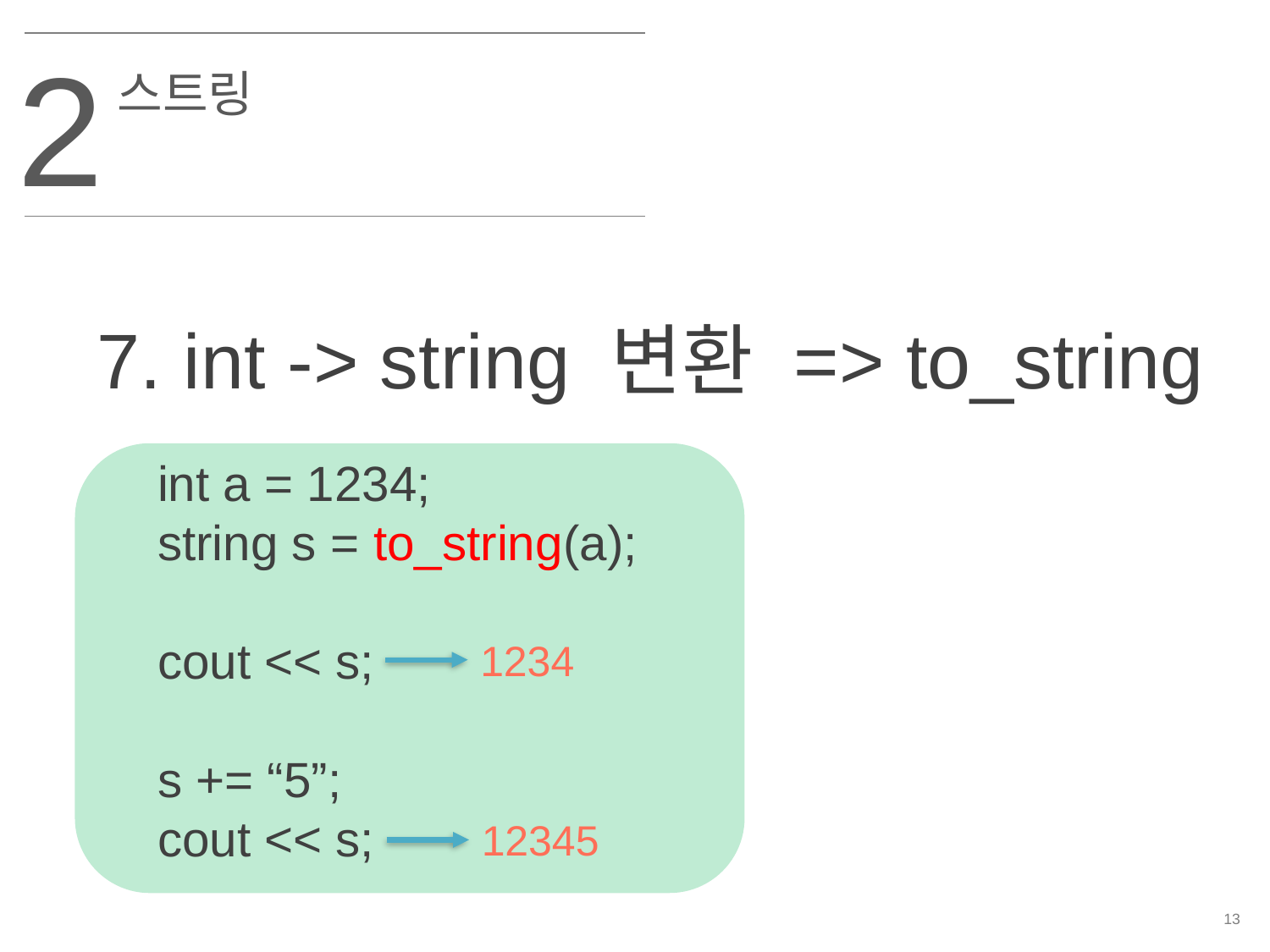

2
스트링
7. int -> string 변환 => to_string

int a = 1234;
string s = to_string(a);

cout << s;

s += “5”;
cout << s;
1234
12345